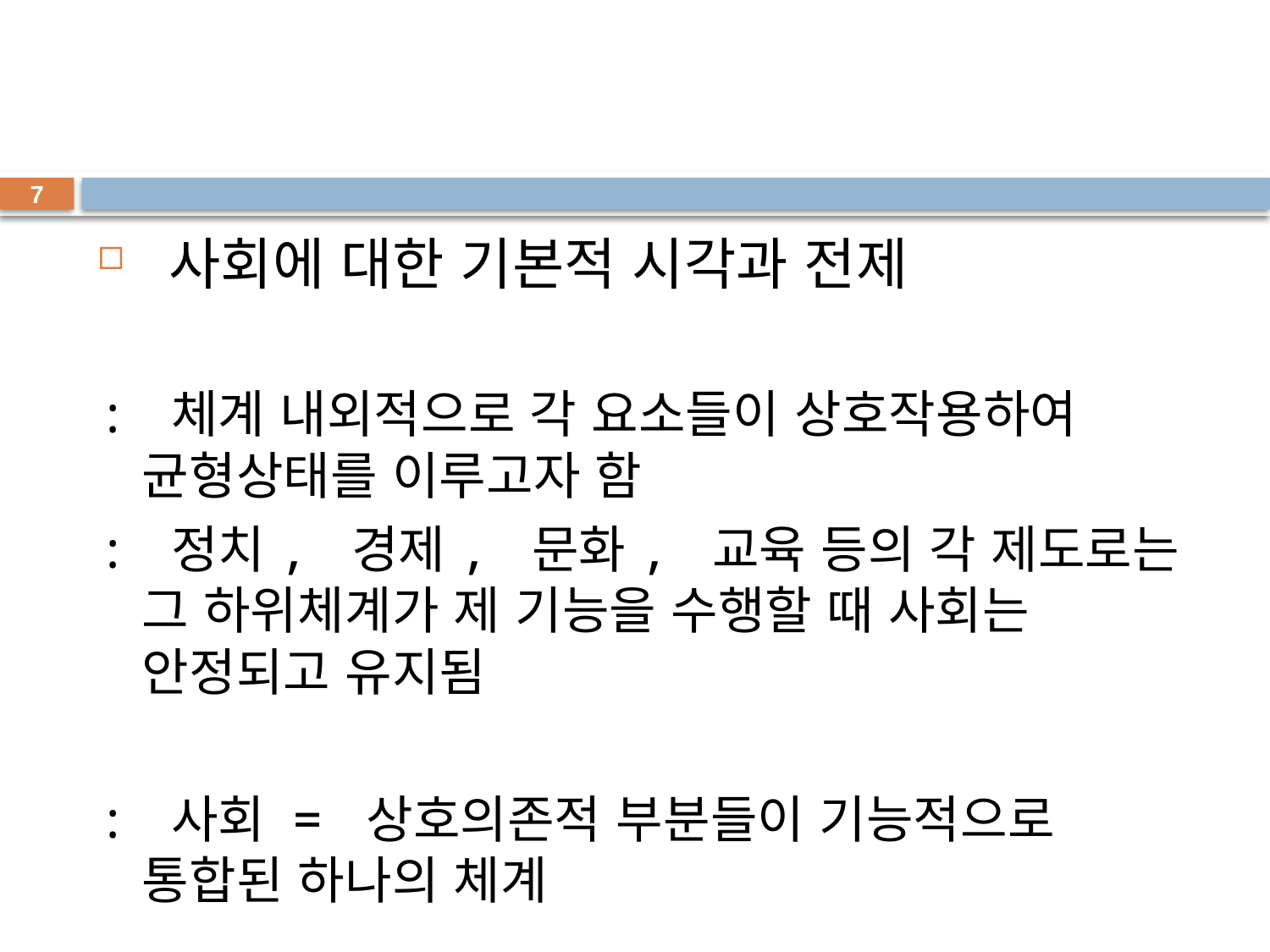

#
7
 사회에 대한 기본적 시각과 전제

: 체계 내외적으로 각 요소들이 상호작용하여 균형상태를 이루고자 함
: 정치, 경제, 문화, 교육 등의 각 제도로는 그 하위체계가 제 기능을 수행할 때 사회는 안정되고 유지됨

: 사회 = 상호의존적 부분들이 기능적으로 통합된 하나의 체계